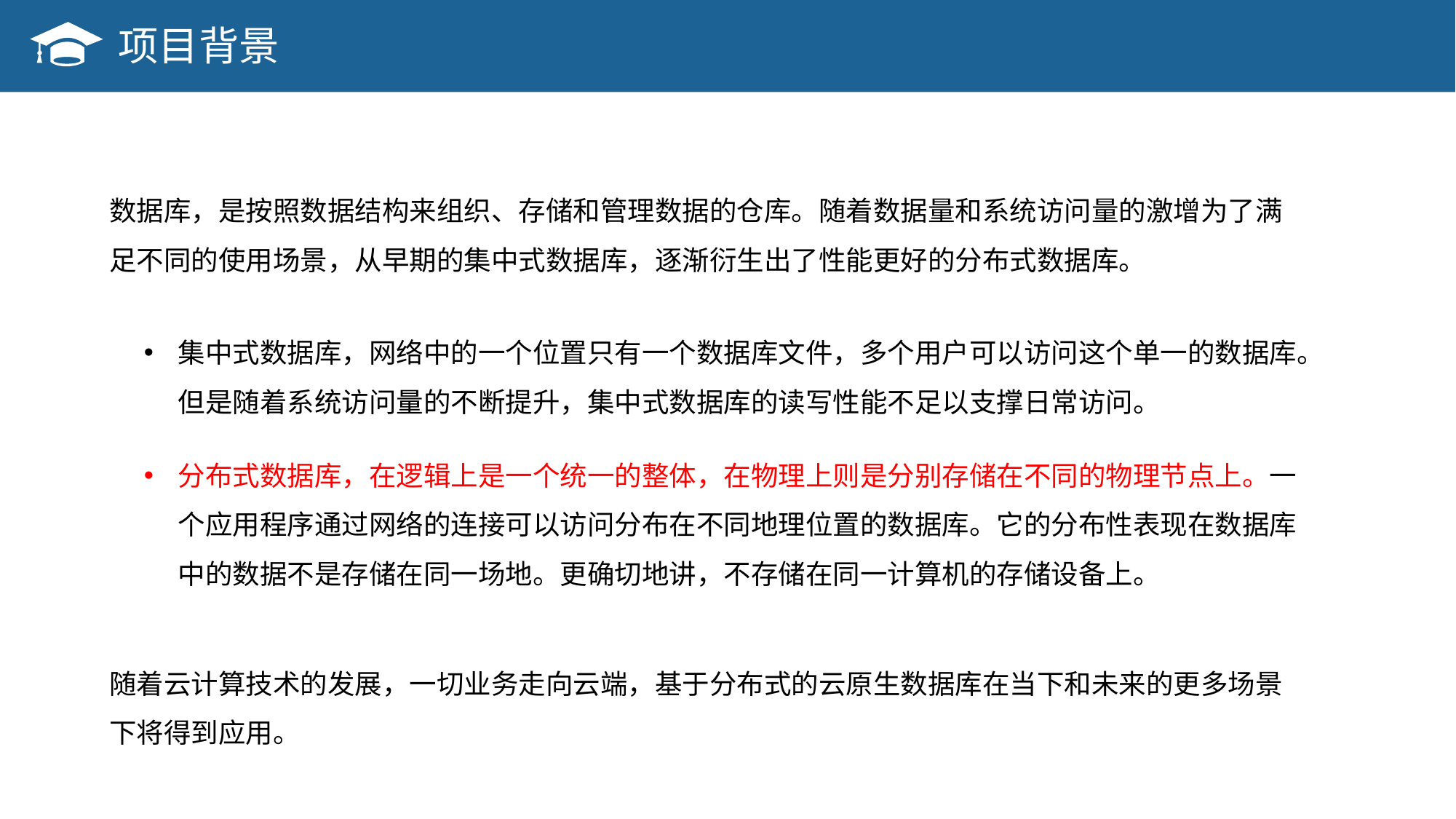

项目背景

数据库，是按照数据结构来组织、存储和管理数据的仓库。随着数据量和系统访问量的激增为了满足不同的使用场景，从早期的集中式数据库，逐渐衍生出了性能更好的分布式数据库。
集中式数据库，网络中的一个位置只有一个数据库文件，多个用户可以访问这个单一的数据库。但是随着系统访问量的不断提升，集中式数据库的读写性能不足以支撑日常访问。
分布式数据库，在逻辑上是一个统一的整体，在物理上则是分别存储在不同的物理节点上。一个应用程序通过网络的连接可以访问分布在不同地理位置的数据库。它的分布性表现在数据库中的数据不是存储在同一场地。更确切地讲，不存储在同一计算机的存储设备上。
随着云计算技术的发展，一切业务走向云端，基于分布式的云原生数据库在当下和未来的更多场景下将得到应用。